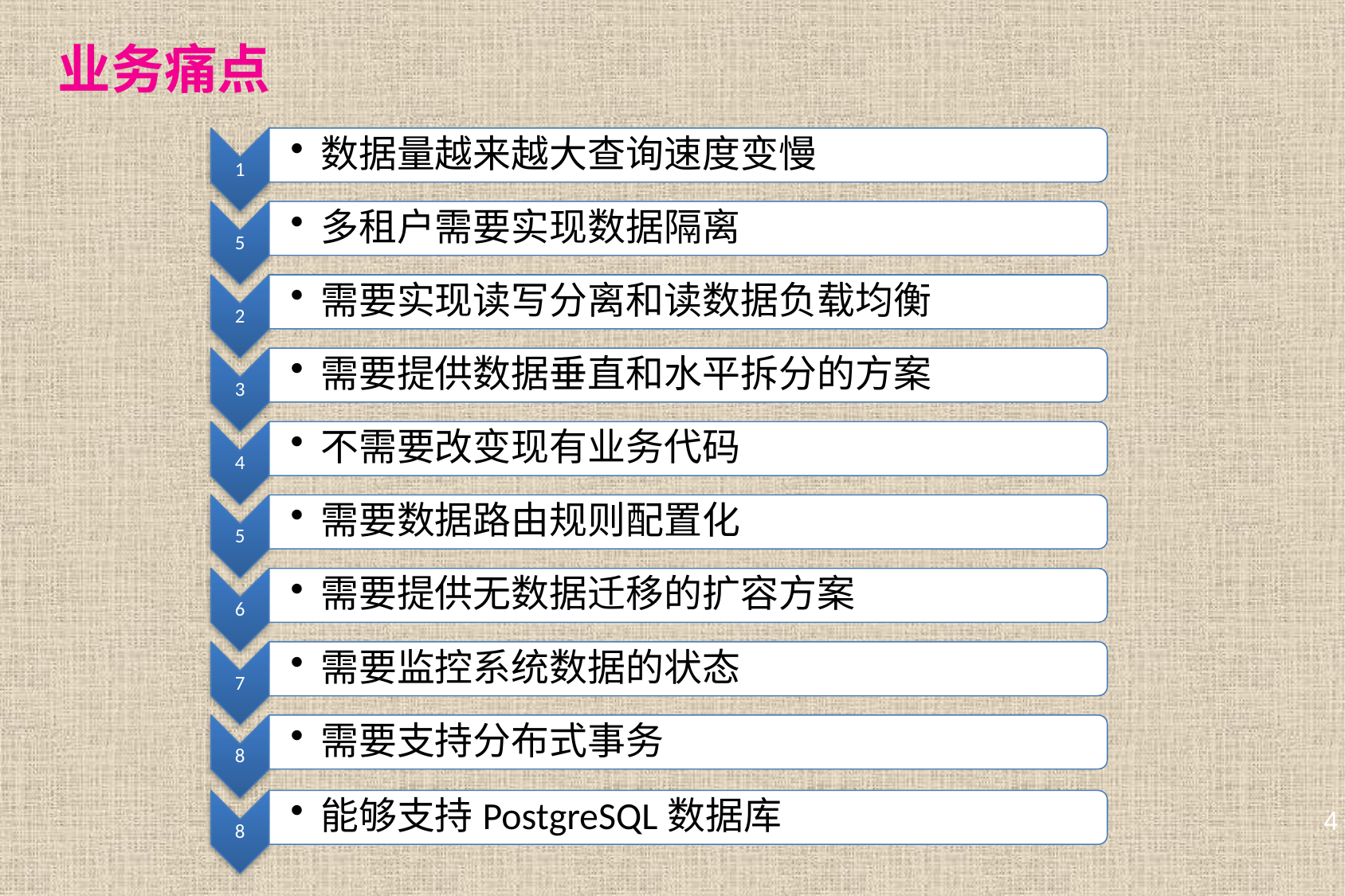

# 业务痛点
1
数据量越来越大查询速度变慢
5
多租户需要实现数据隔离
2
需要实现读写分离和读数据负载均衡
3
需要提供数据垂直和水平拆分的方案
4
不需要改变现有业务代码
5
需要数据路由规则配置化
需要提供无数据迁移的扩容方案
6
需要监控系统数据的状态
7
需要支持分布式事务
8
能够支持PostgreSQL数据库
8